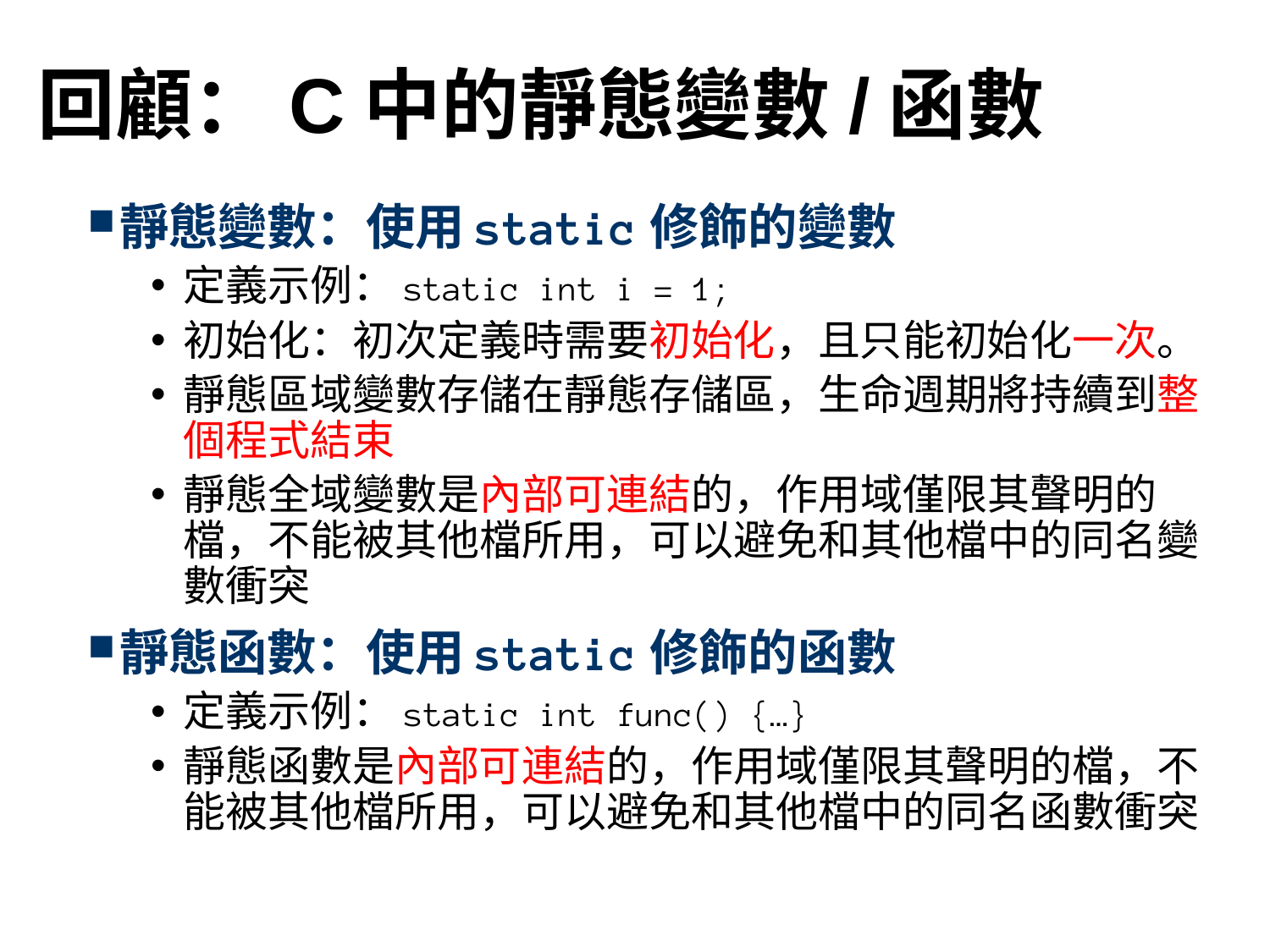

# 回顧：C中的靜態變數/函數
靜態變數：使用static修飾的變數
定義示例：static int i = 1;
初始化：初次定義時需要初始化，且只能初始化一次。
靜態區域變數存儲在靜態存儲區，生命週期將持續到整個程式結束
靜態全域變數是內部可連結的，作用域僅限其聲明的檔，不能被其他檔所用，可以避免和其他檔中的同名變數衝突
靜態函數：使用static修飾的函數
定義示例：static int func() {…}
靜態函數是內部可連結的，作用域僅限其聲明的檔，不能被其他檔所用，可以避免和其他檔中的同名函數衝突